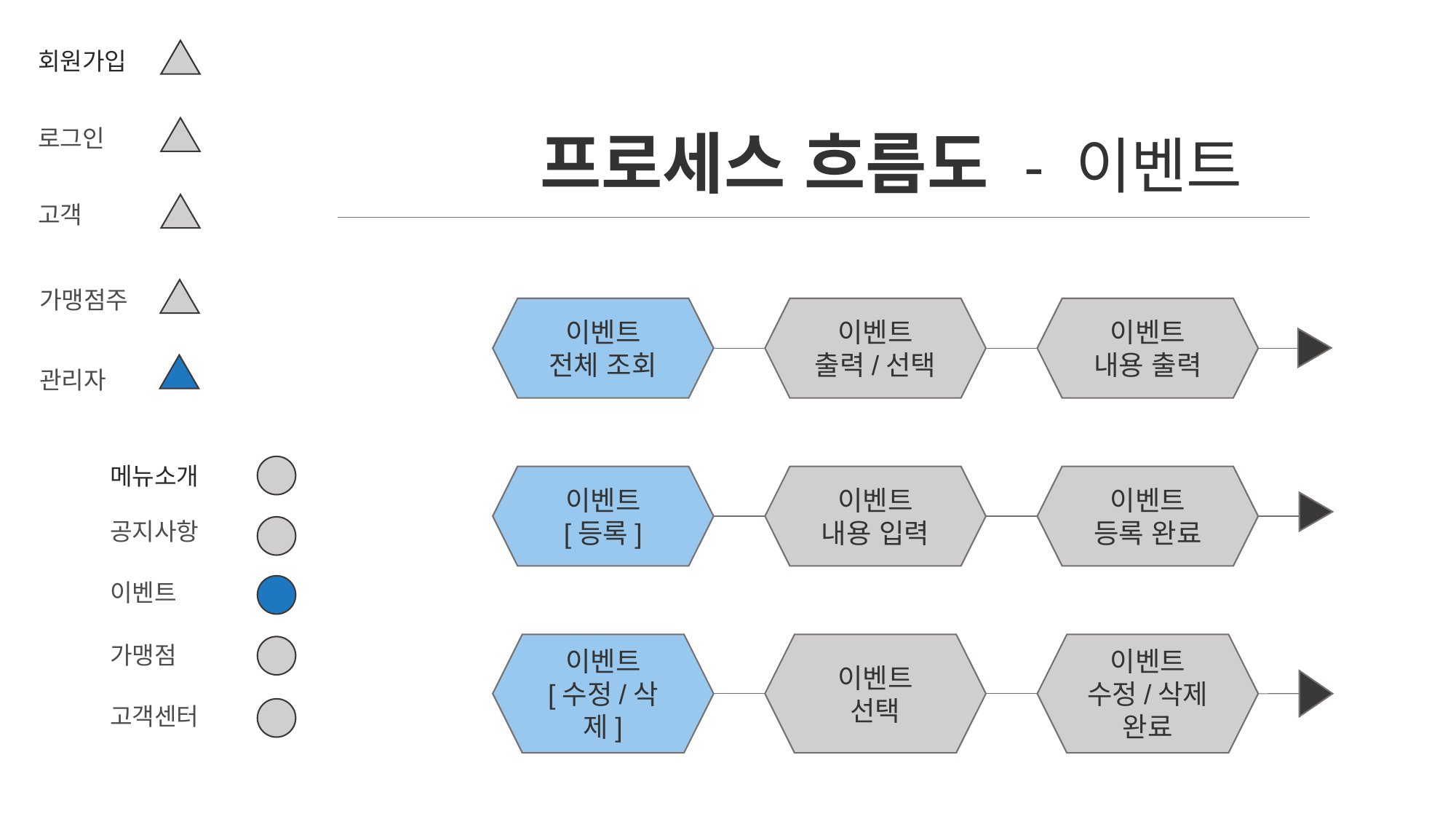

회원가입

프로세스 흐름도 - 이벤트
로그인

고객

가맹점주

이벤트
전체 조회
이벤트
출력/선택
이벤트
내용 출력

관리자
메뉴소개

이벤트
[등록]
이벤트
내용 입력
이벤트
등록 완료

공지사항

이벤트

이벤트
[수정/삭제]
이벤트
선택
이벤트
수정/삭제
완료
가맹점

고객센터